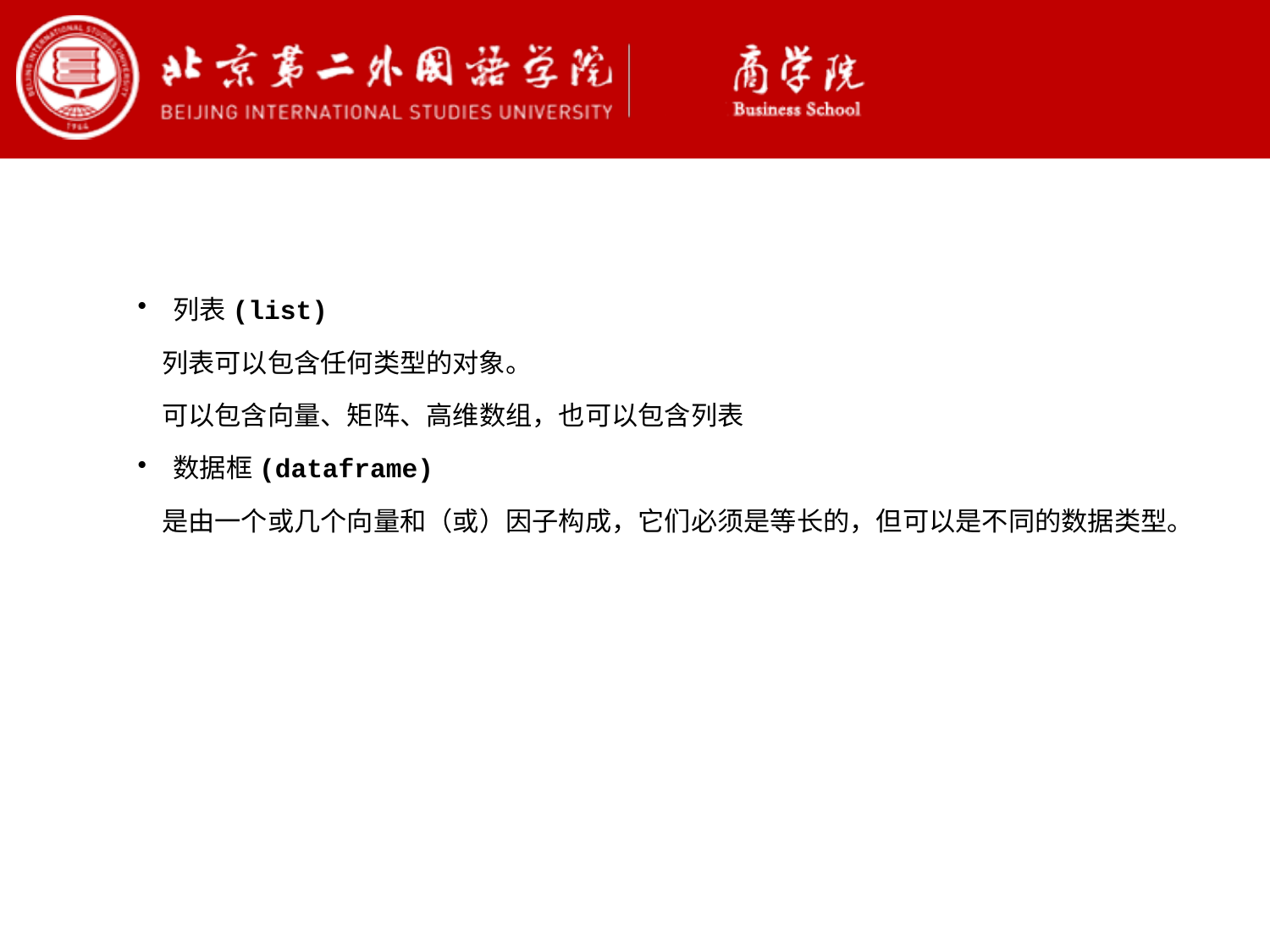

列表(list)
   列表可以包含任何类型的对象。
   可以包含向量、矩阵、高维数组，也可以包含列表
数据框(dataframe)
   是由一个或几个向量和（或）因子构成，它们必须是等长的，但可以是不同的数据类型。